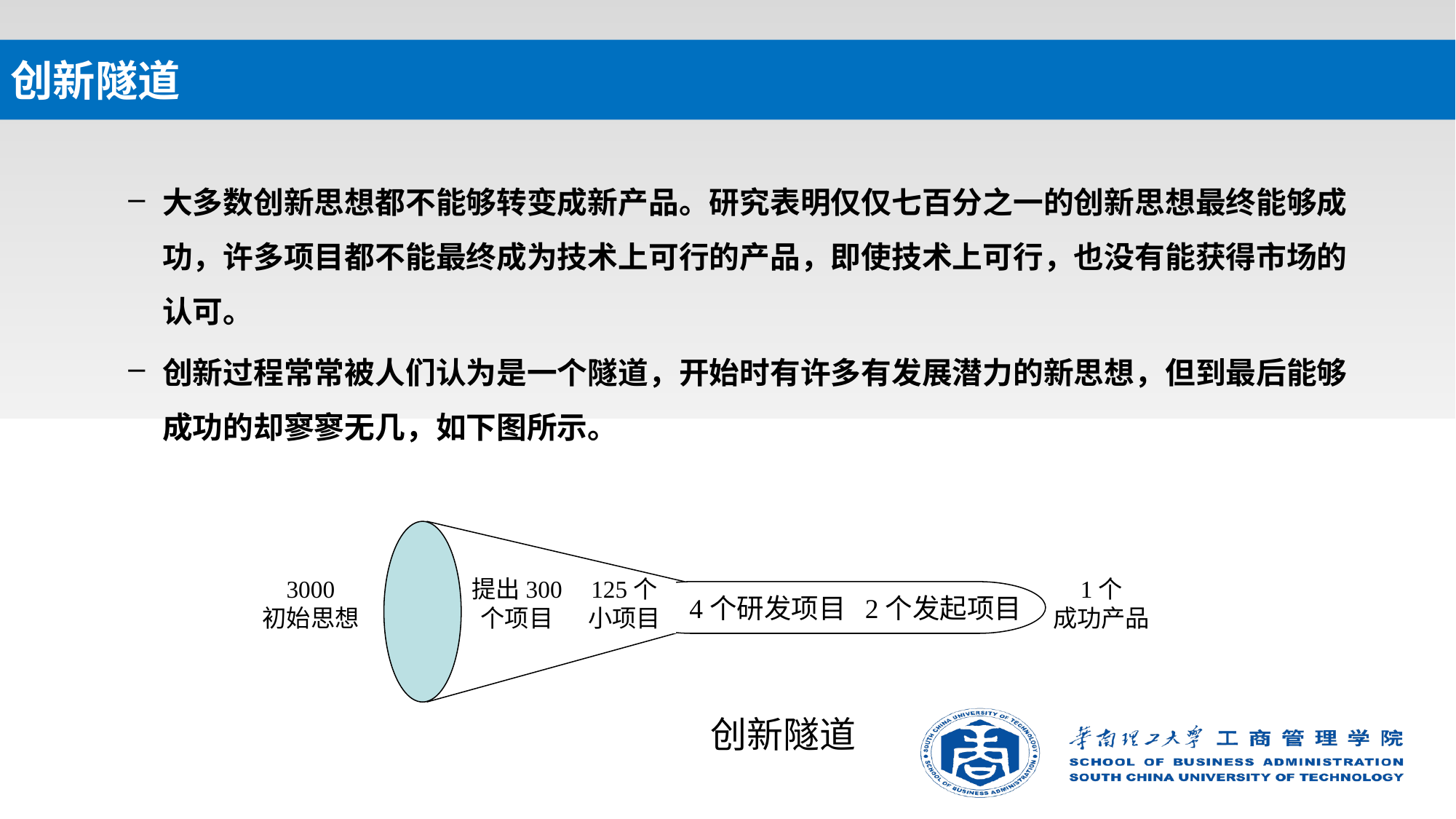

# 创新隧道
大多数创新思想都不能够转变成新产品。研究表明仅仅七百分之一的创新思想最终能够成功，许多项目都不能最终成为技术上可行的产品，即使技术上可行，也没有能获得市场的认可。
创新过程常常被人们认为是一个隧道，开始时有许多有发展潜力的新思想，但到最后能够成功的却寥寥无几，如下图所示。

3000
初始思想
提出300
个项目
1个
成功产品
125个
小项目

     4个研发项目  2个发起项目

创新隧道